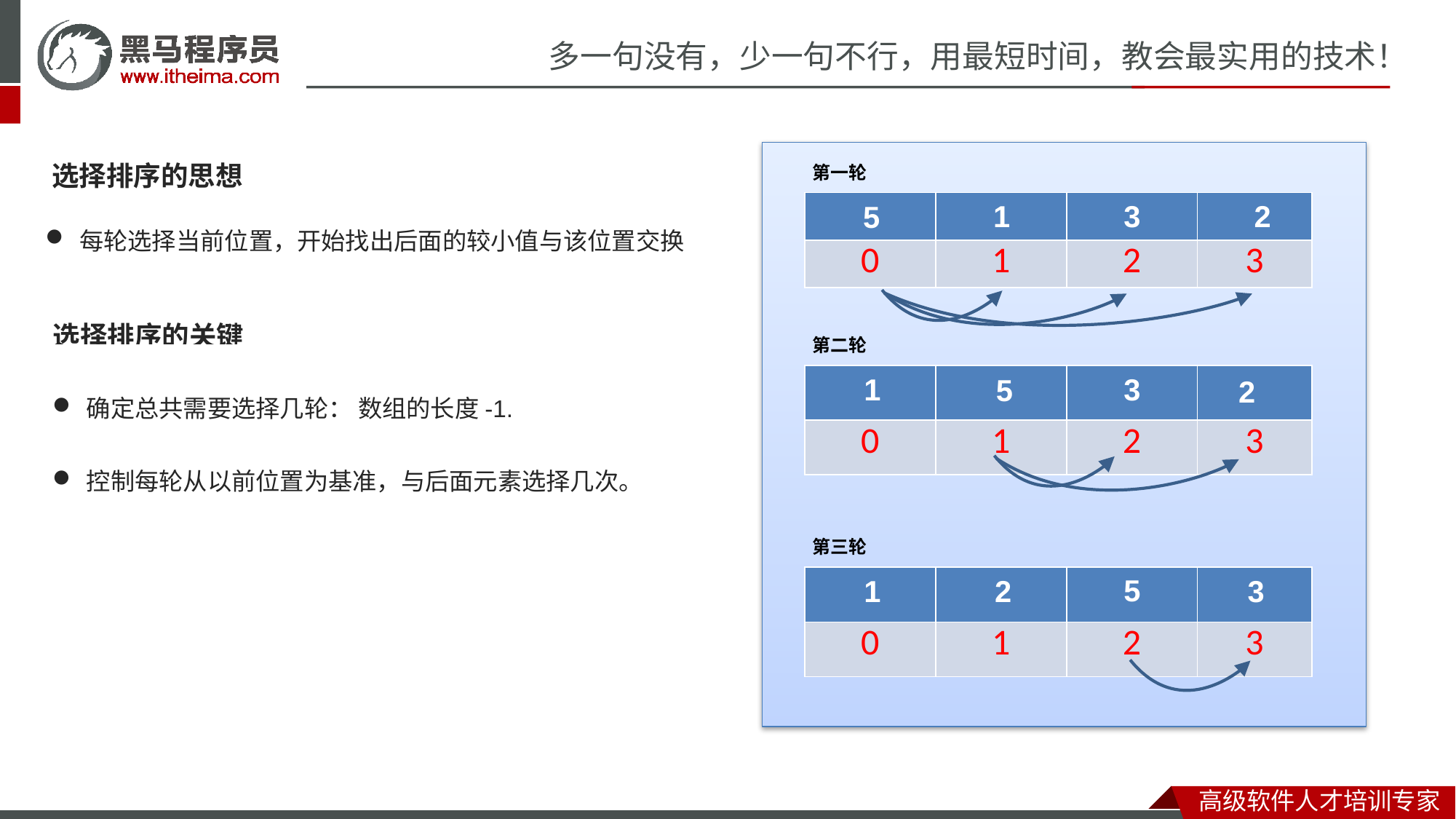

选择排序的思想

第一轮
1
3
2
|  |  |  |  |
| --- | --- | --- | --- |
| 0 | 1 | 2 | 3 |
5
每轮选择当前位置，开始找出后面的较小值与该位置交换

选择排序的关键
第二轮
确定总共需要选择几轮： 数组的长度-1.
控制每轮从以前位置为基准，与后面元素选择几次。
1
3
|  |  |  |  |
| --- | --- | --- | --- |
| 0 | 1 | 2 | 3 |
5
2

第三轮
5
2
1
3
|  |  |  |  |
| --- | --- | --- | --- |
| 0 | 1 | 2 | 3 |